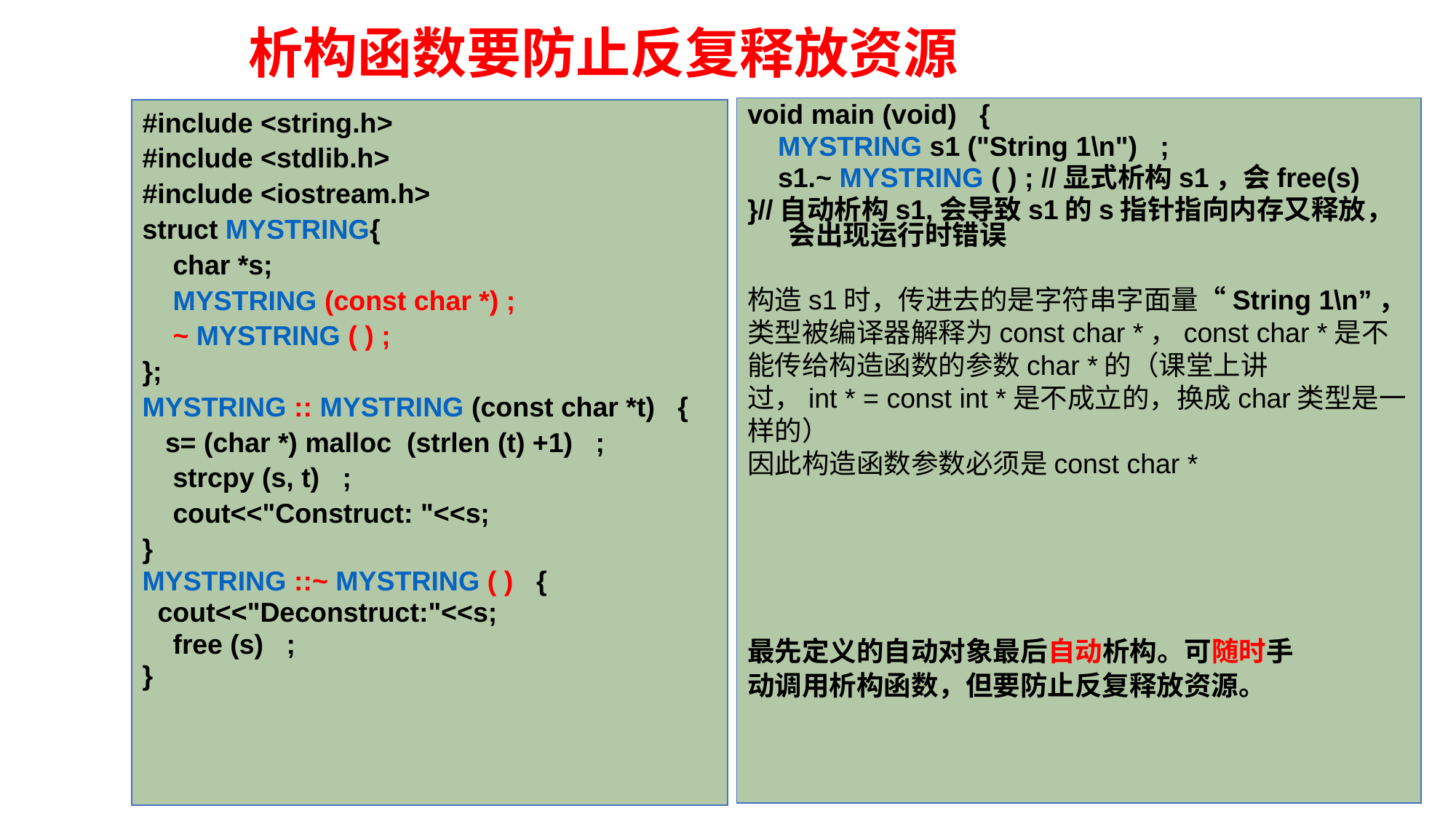

# 析构函数要防止反复释放资源
void main (void)   {
    MYSTRING s1 ("String 1\n")   ;
    s1.~ MYSTRING ( ) ; //显式析构s1，会free(s)
}//自动析构s1,会导致s1的s指针指向内存又释放，会出现运行时错误

构造s1时，传进去的是字符串字面量“String 1\n”，类型被编译器解释为const char *，const char *是不能传给构造函数的参数char *的（课堂上讲过，int * = const int *是不成立的，换成char类型是一样的）
因此构造函数参数必须是const char *

#include <string.h>
#include <stdlib.h>
#include <iostream.h>
struct MYSTRING{
    char *s;
    MYSTRING (const char *) ;
    ~ MYSTRING ( ) ;
};
MYSTRING :: MYSTRING (const char *t)   {
   s= (char *) malloc  (strlen (t) +1)   ;
    strcpy (s, t)   ;
    cout<<"Construct: "<<s;
}
MYSTRING ::~ MYSTRING ( )   {
  cout<<"Deconstruct:"<<s;
    free (s)   ;
}

最先定义的自动对象最后自动析构。可随时手动调用析构函数，但要防止反复释放资源。